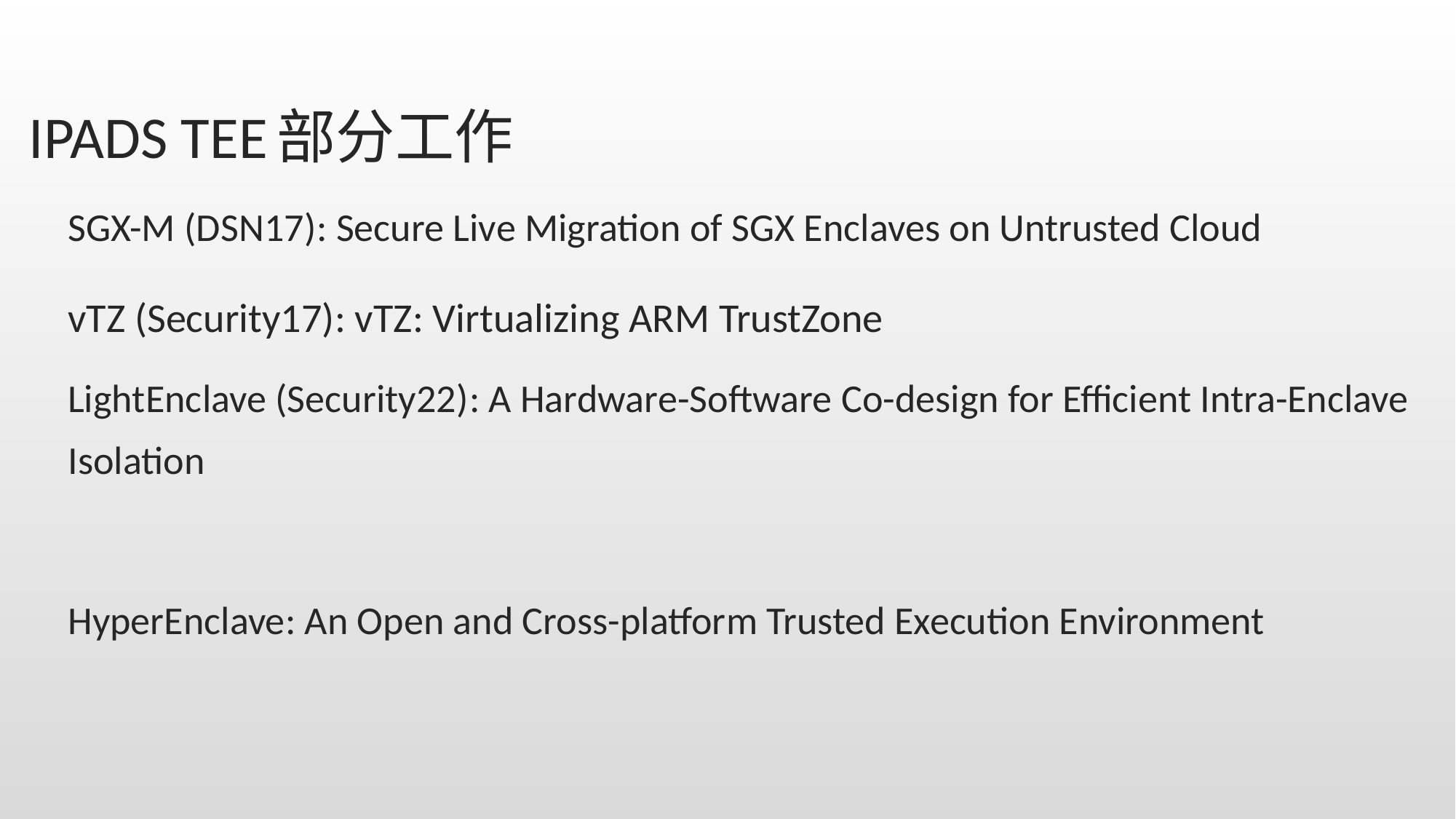

IPADS TEE部分工作
SGX-M (DSN17): Secure Live Migration of SGX Enclaves on Untrusted Cloud
vTZ (Security17): vTZ: Virtualizing ARM TrustZone
LightEnclave (Security22): A Hardware-Software Co-design for Efficient Intra-Enclave Isolation
HyperEnclave: An Open and Cross-platform Trusted Execution Environment